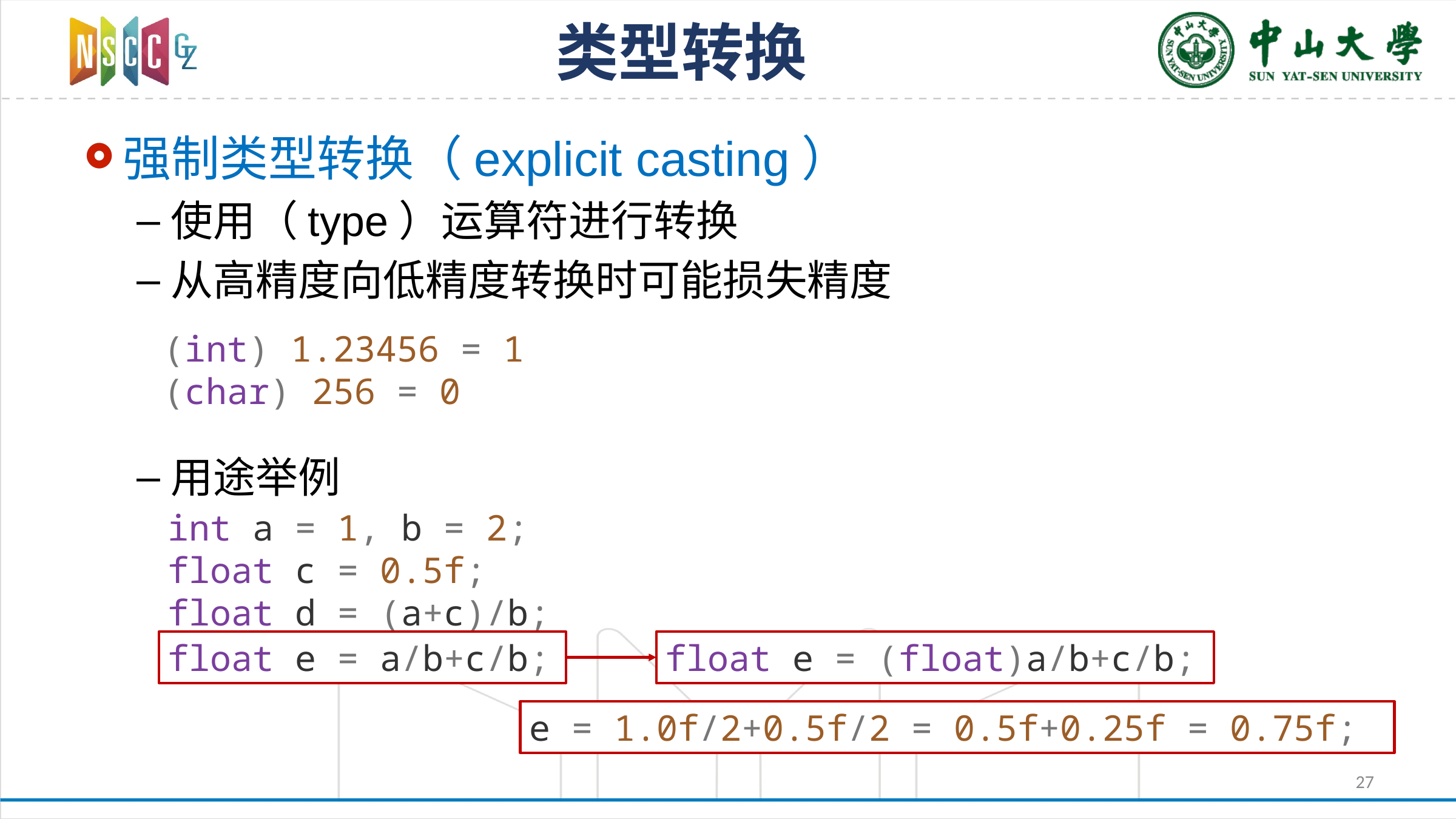

# 类型转换
强制类型转换（explicit casting）
使用（type）运算符进行转换
从高精度向低精度转换时可能损失精度

用途举例
(int) 1.23456 = 1
(char) 256 = 0
int a = 1, b = 2;
float c = 0.5f;
float d = (a+c)/b;
float e = a/b+c/b;
float e = (float)a/b+c/b;
e = 1.0f/2+0.5f/2 = 0.5f+0.25f = 0.75f;
27